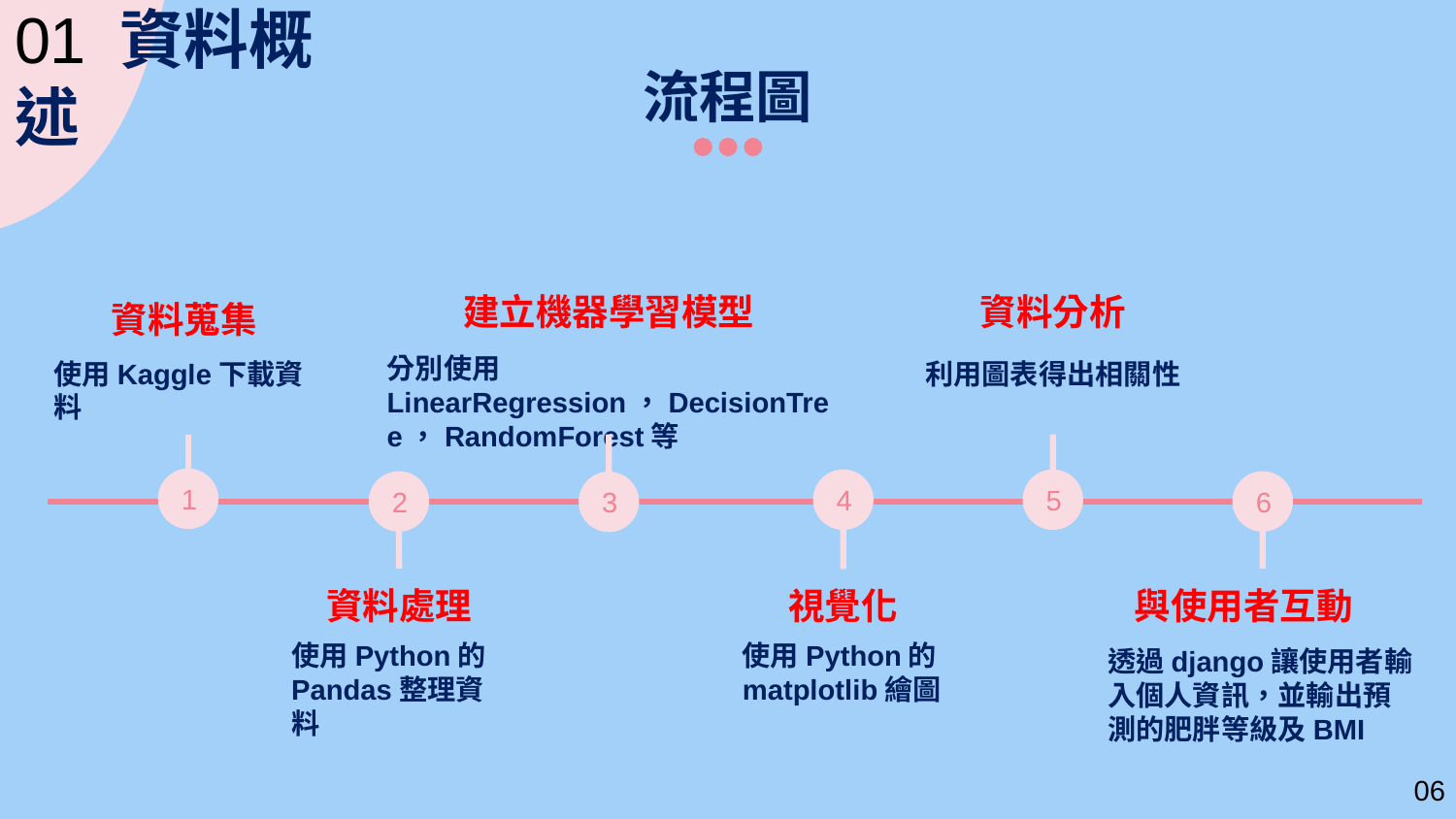

01 資料概述
# 流程圖
建立機器學習模型
資料分析
資料蒐集
分別使用LinearRegression，DecisionTree，RandomForest等
使用Kaggle下載資料
利用圖表得出相關性
1
4
5
2
6
3
資料處理
與使用者互動
視覺化
使用Python的matplotlib繪圖
使用Python的Pandas整理資料
透過django讓使用者輸入個人資訊，並輸出預測的肥胖等級及BMI
06